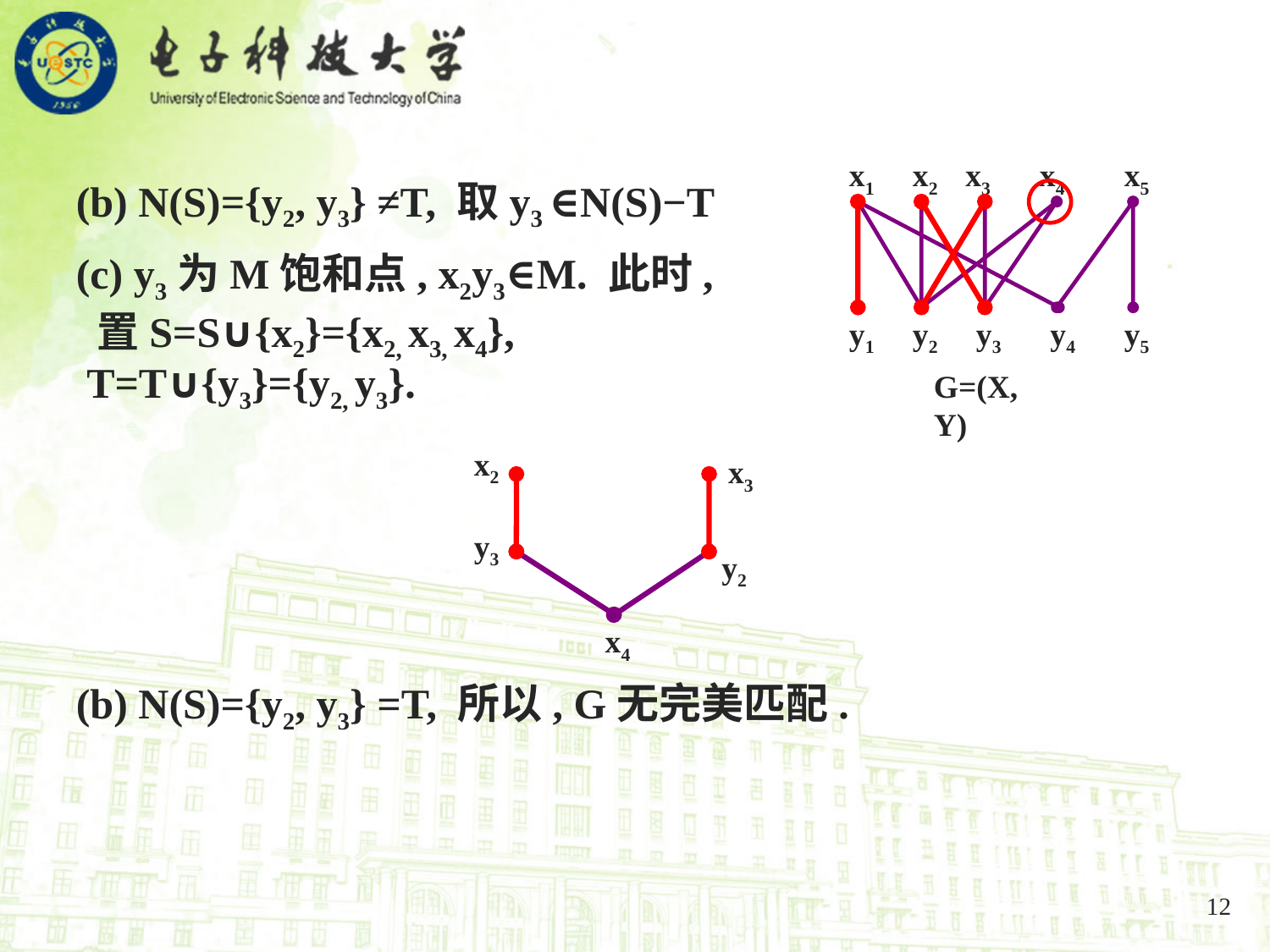

x1
x2
x3
x4
x5

y1
y2
y3
y4
y5
G=(X, Y)

(b) N(S)={y2, y3} ≠T, 取y3 ∈N(S)−T
(c) y3为M饱和点, x2y3∈M. 此时, 置S=S∪{x2}={x2, x3, x4},
T=T∪{y3}={y2, y3}.
x2

x3

y2

x4
y3

(b) N(S)={y2, y3} =T, 所以, G无完美匹配.
12